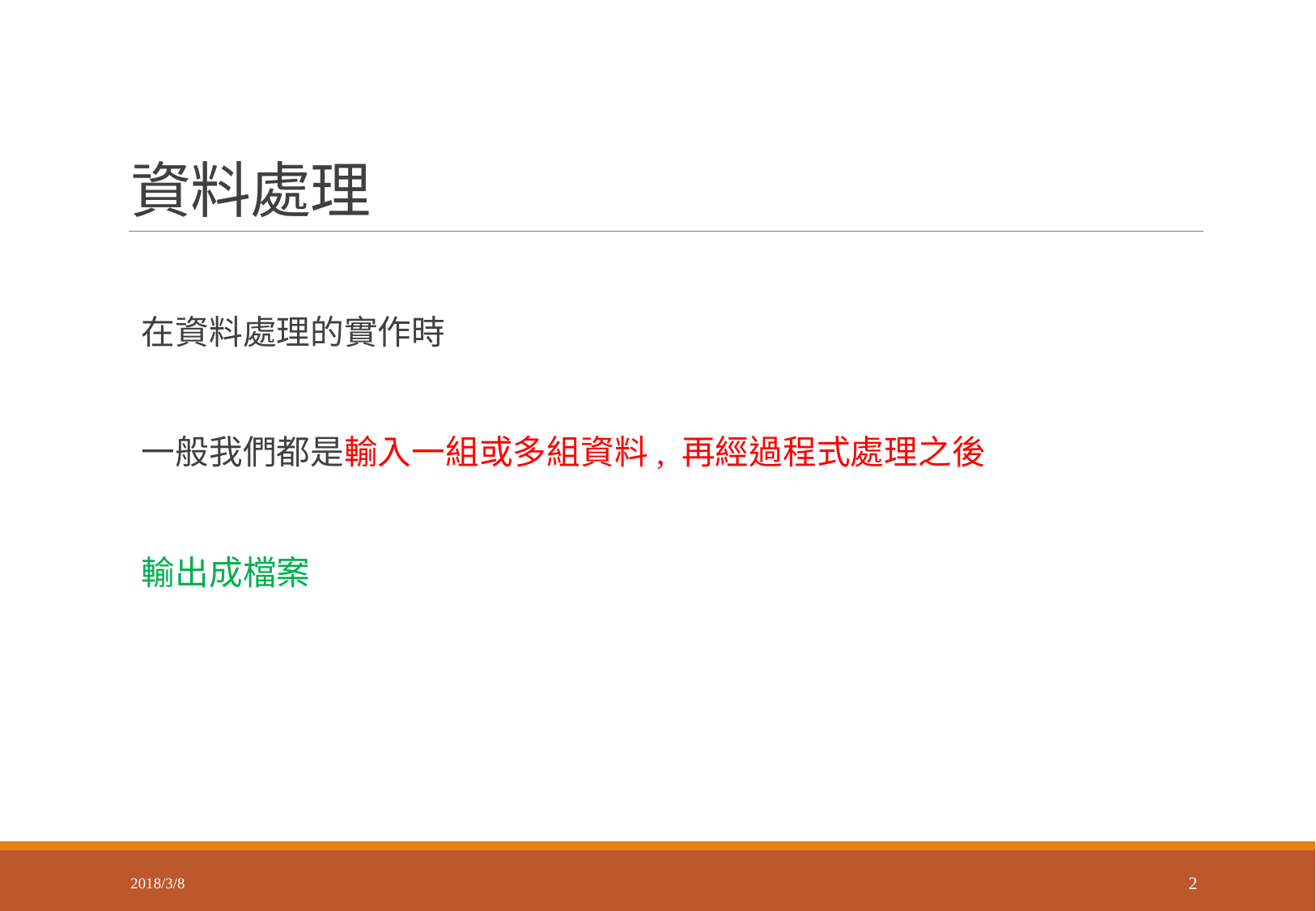

# 資料處理

  在資料處理的實作時

  一般我們都是輸入一組或多組資料, 再經過程式處理之後

  輸出成檔案

2018/3/8
2